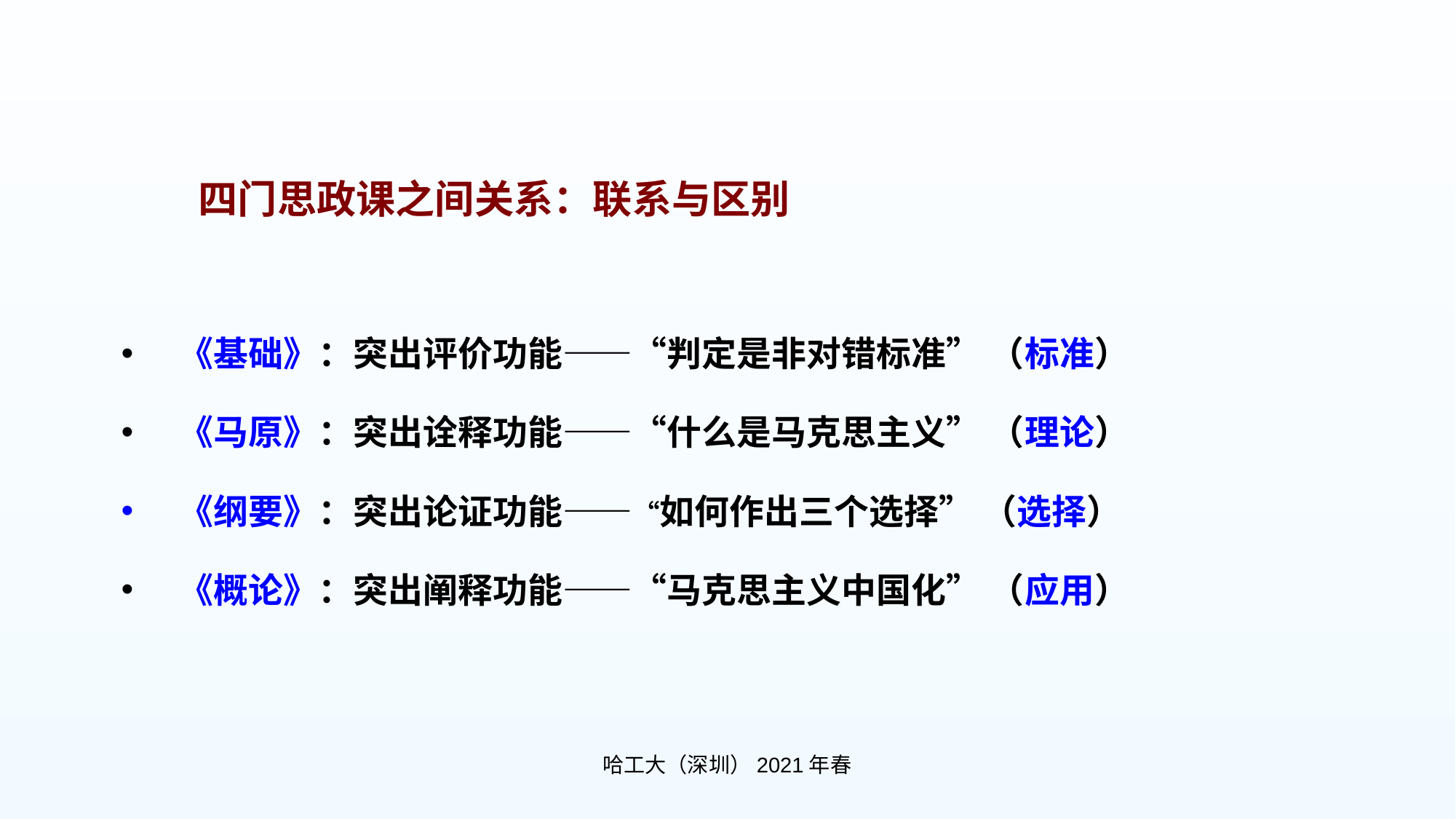

四门思政课之间关系：联系与区别
 《基础》：突出评价功能——“判定是非对错标准” （标准）
 《马原》：突出诠释功能——“什么是马克思主义” （理论）
 《纲要》：突出论证功能——“如何作出三个选择” （选择）
 《概论》：突出阐释功能——“马克思主义中国化” （应用）
哈工大（深圳）2021年春
8